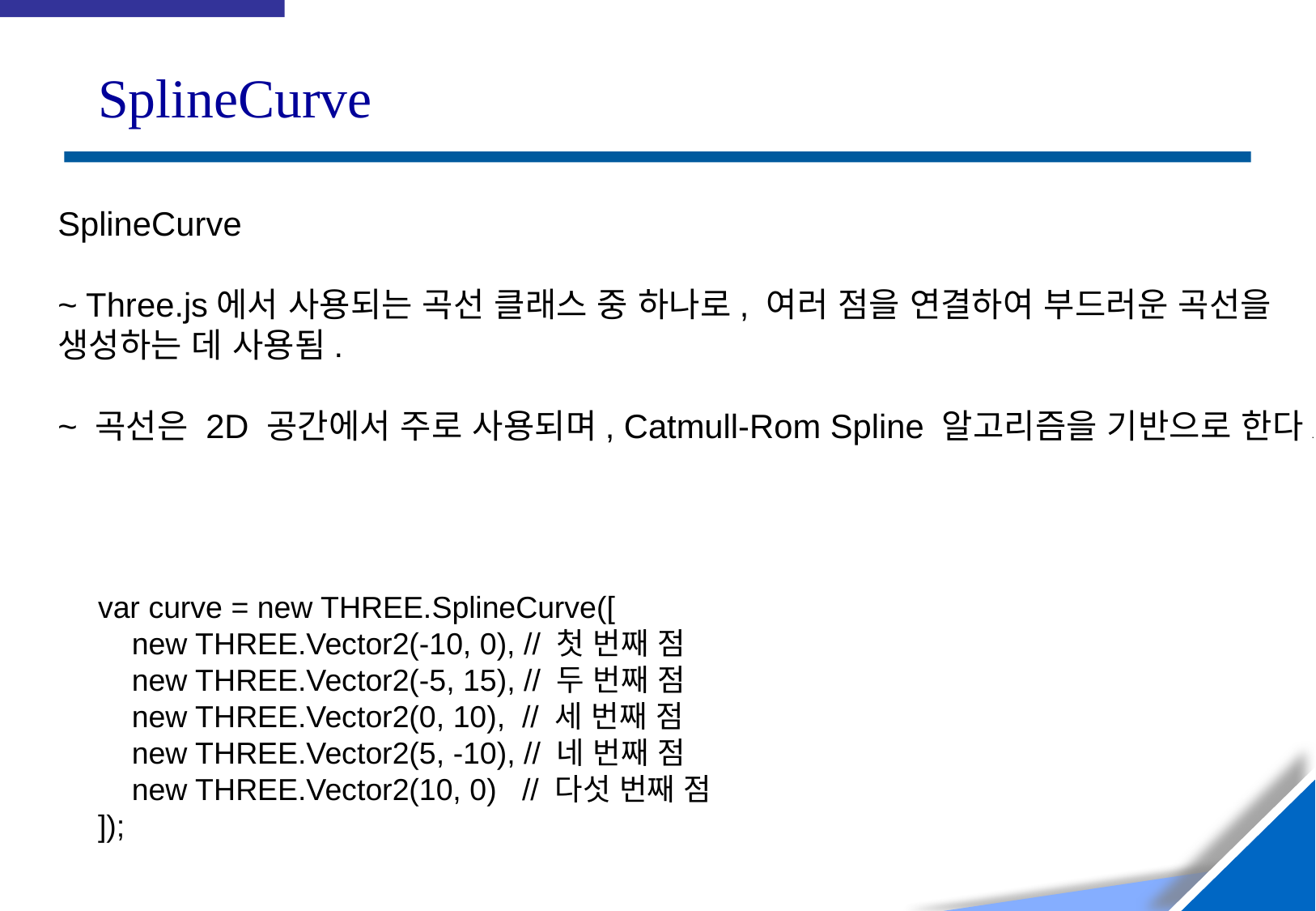

SplineCurve
SplineCurve

~ Three.js에서 사용되는 곡선 클래스 중 하나로, 여러 점을 연결하여 부드러운 곡선을 생성하는 데 사용됨.

~ 곡선은 2D 공간에서 주로 사용되며, Catmull-Rom Spline 알고리즘을 기반으로 한다.
var curve = new THREE.SplineCurve([
    new THREE.Vector2(-10, 0), // 첫 번째 점
    new THREE.Vector2(-5, 15), // 두 번째 점
    new THREE.Vector2(0, 10),  // 세 번째 점
    new THREE.Vector2(5, -10), // 네 번째 점
    new THREE.Vector2(10, 0)   // 다섯 번째 점
]);